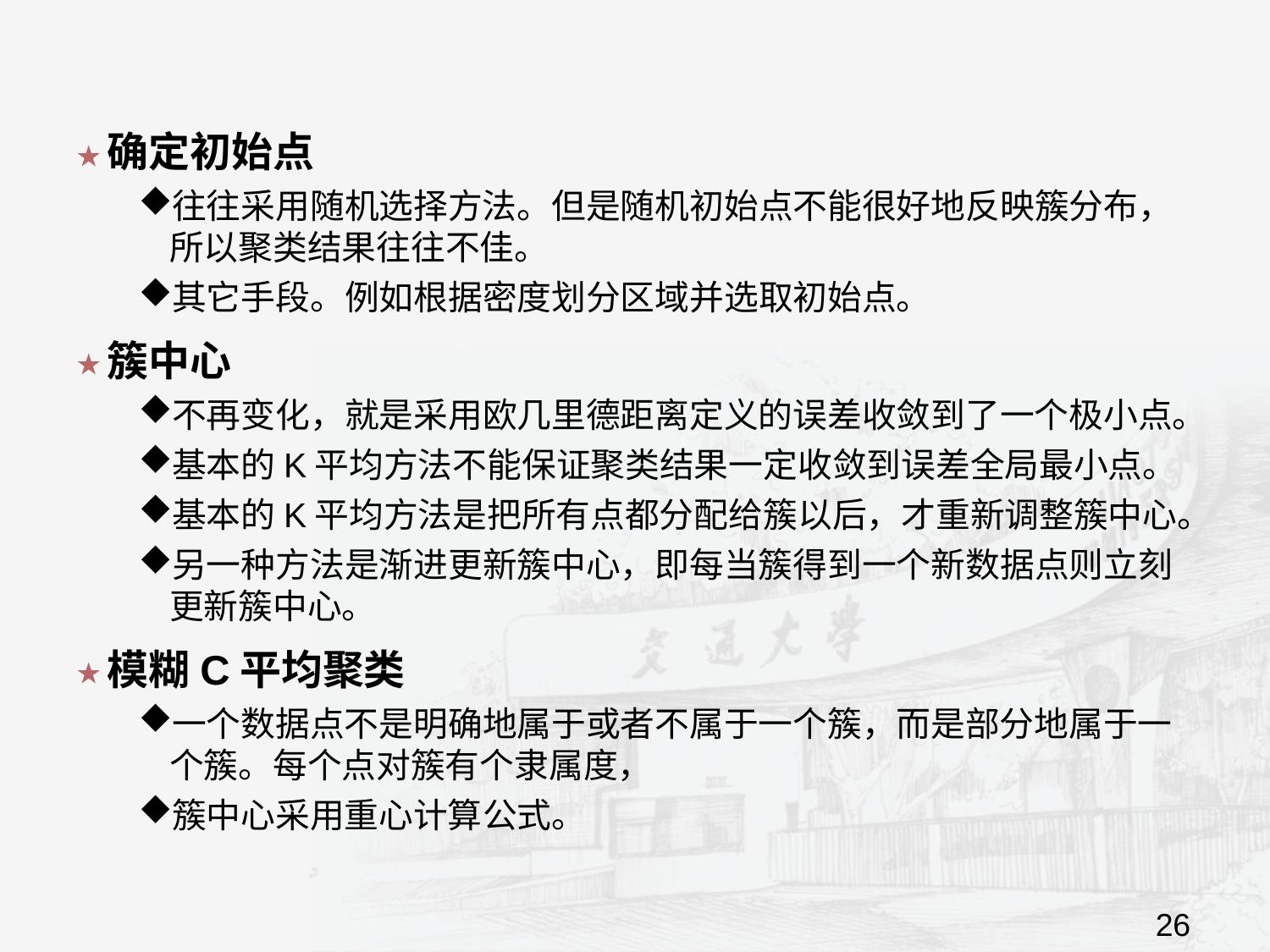

确定初始点
往往采用随机选择方法。但是随机初始点不能很好地反映簇分布，所以聚类结果往往不佳。
其它手段。例如根据密度划分区域并选取初始点。
簇中心
不再变化，就是采用欧几里德距离定义的误差收敛到了一个极小点。
基本的K平均方法不能保证聚类结果一定收敛到误差全局最小点。
基本的K平均方法是把所有点都分配给簇以后，才重新调整簇中心。
另一种方法是渐进更新簇中心，即每当簇得到一个新数据点则立刻更新簇中心。
模糊C平均聚类
一个数据点不是明确地属于或者不属于一个簇，而是部分地属于一个簇。每个点对簇有个隶属度，
簇中心采用重心计算公式。
26